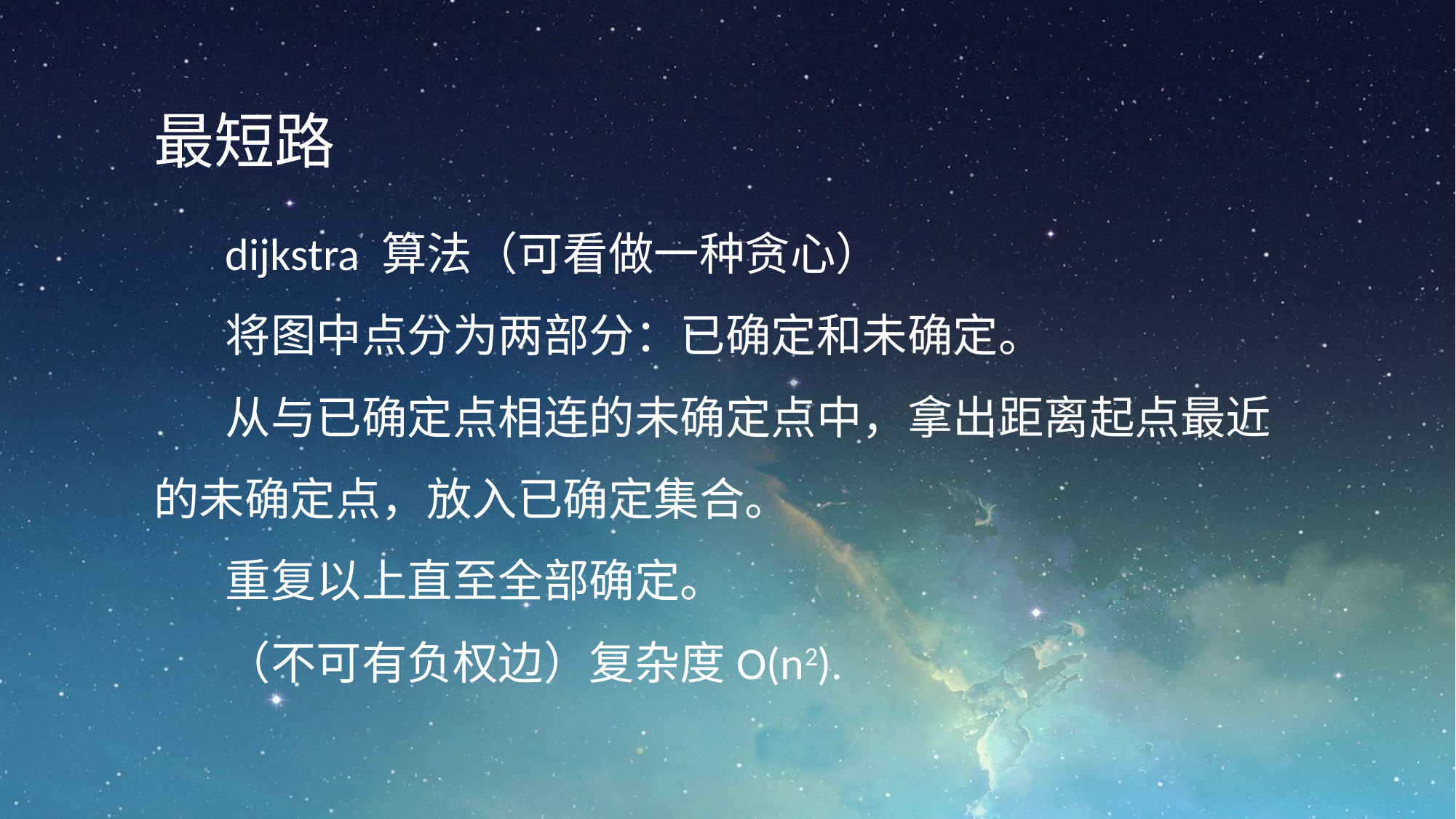

最短路
dijkstra 算法（可看做一种贪心）
将图中点分为两部分：已确定和未确定。
从与已确定点相连的未确定点中，拿出距离起点最近的未确定点，放入已确定集合。
重复以上直至全部确定。
（不可有负权边）复杂度O(n2).